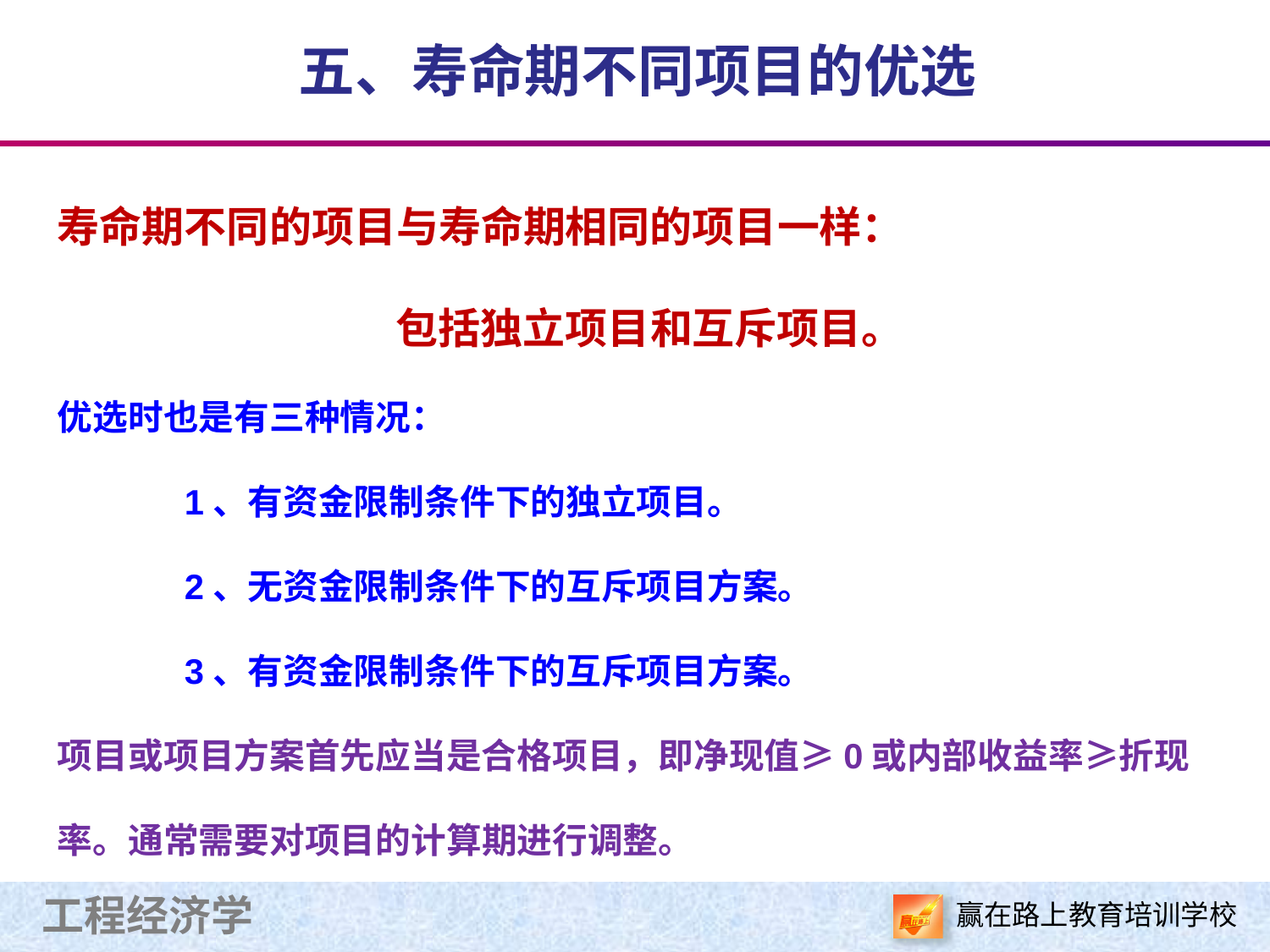

五、寿命期不同项目的优选
寿命期不同的项目与寿命期相同的项目一样：
包括独立项目和互斥项目。
优选时也是有三种情况：
	1、有资金限制条件下的独立项目。
	2、无资金限制条件下的互斥项目方案。
	3、有资金限制条件下的互斥项目方案。
项目或项目方案首先应当是合格项目，即净现值≥0或内部收益率≥折现率。通常需要对项目的计算期进行调整。